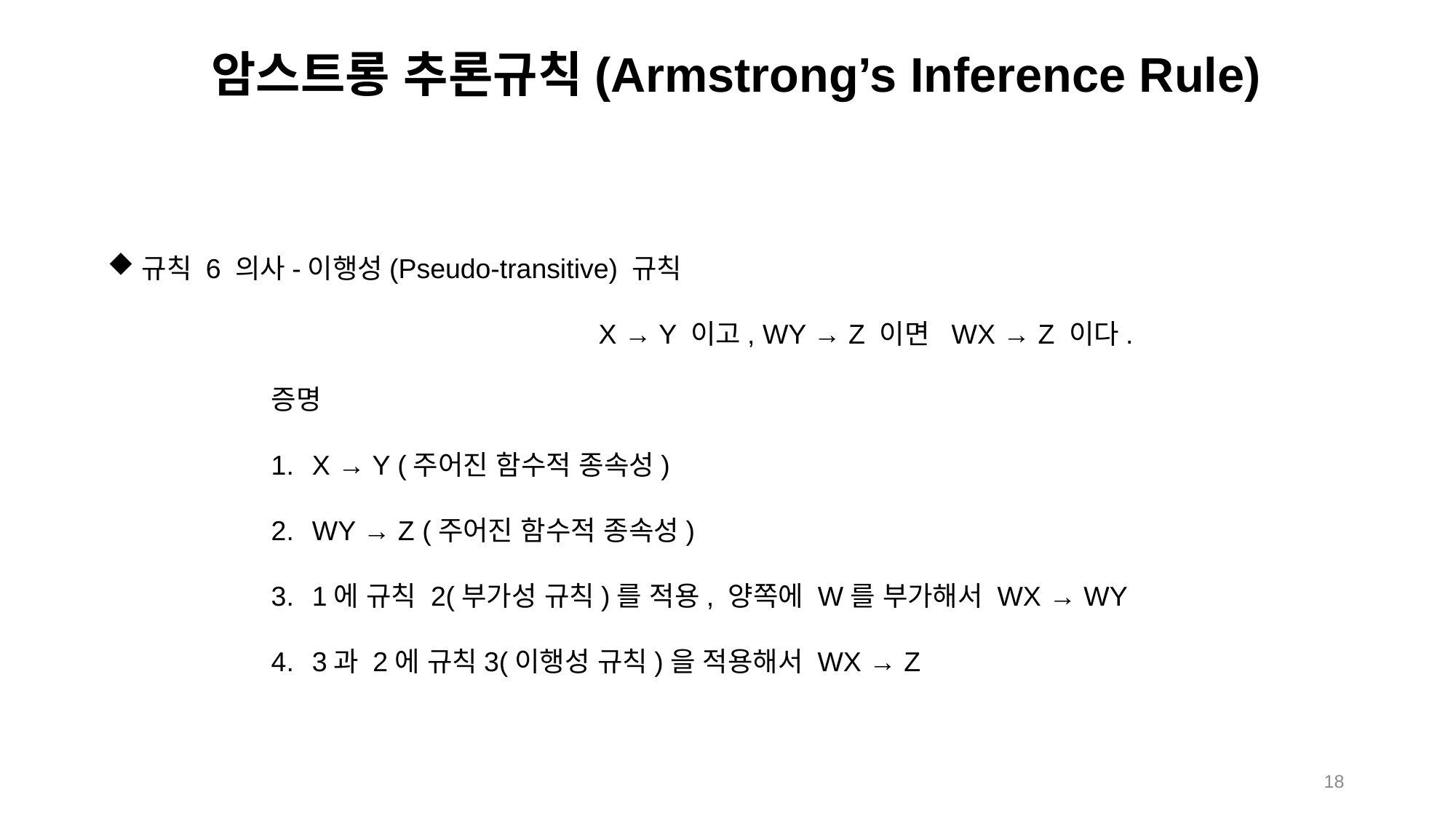

# 암스트롱 추론규칙(Armstrong’s Inference Rule)
규칙 6 의사-이행성(Pseudo-transitive) 규칙
			X → Y 이고, WY → Z 이면  WX → Z 이다.
증명
X → Y (주어진 함수적 종속성)
WY → Z (주어진 함수적 종속성)
1에 규칙 2(부가성 규칙)를 적용, 양쪽에 W를 부가해서 WX → WY
3과 2에 규칙3(이행성 규칙)을 적용해서 WX → Z
18